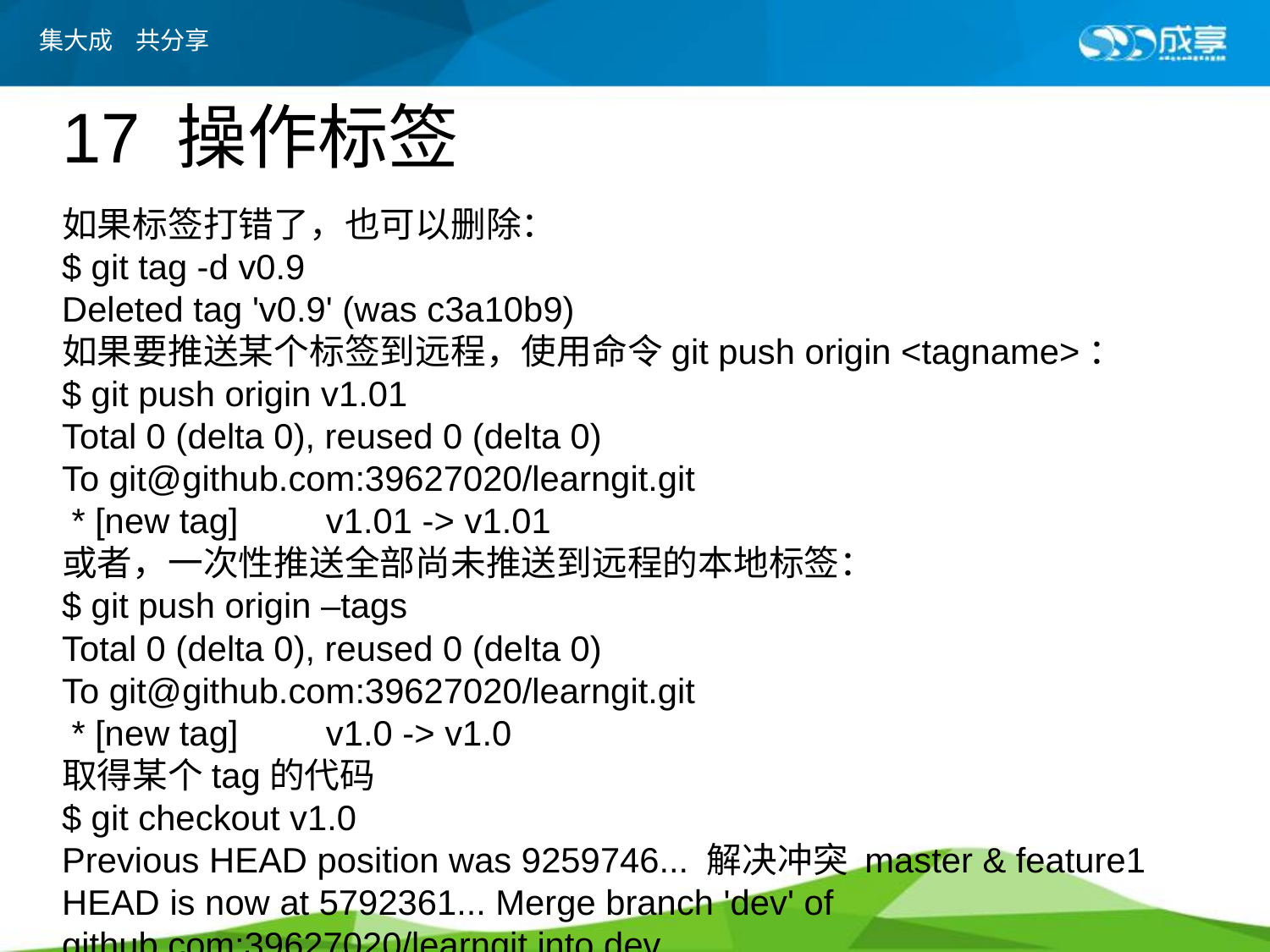

17 操作标签

如果标签打错了，也可以删除：
$ git tag -d v0.9
Deleted tag 'v0.9' (was c3a10b9)
如果要推送某个标签到远程，使用命令git push origin <tagname>：
$ git push origin v1.01
Total 0 (delta 0), reused 0 (delta 0)
To git@github.com:39627020/learngit.git
 * [new tag]         v1.01 -> v1.01
或者，一次性推送全部尚未推送到远程的本地标签：
$ git push origin –tags
Total 0 (delta 0), reused 0 (delta 0)
To git@github.com:39627020/learngit.git
 * [new tag]         v1.0 -> v1.0
取得某个tag的代码
$ git checkout v1.0
Previous HEAD position was 9259746... 解决冲突 master & feature1
HEAD is now at 5792361... Merge branch 'dev' of github.com:39627020/learngit into dev